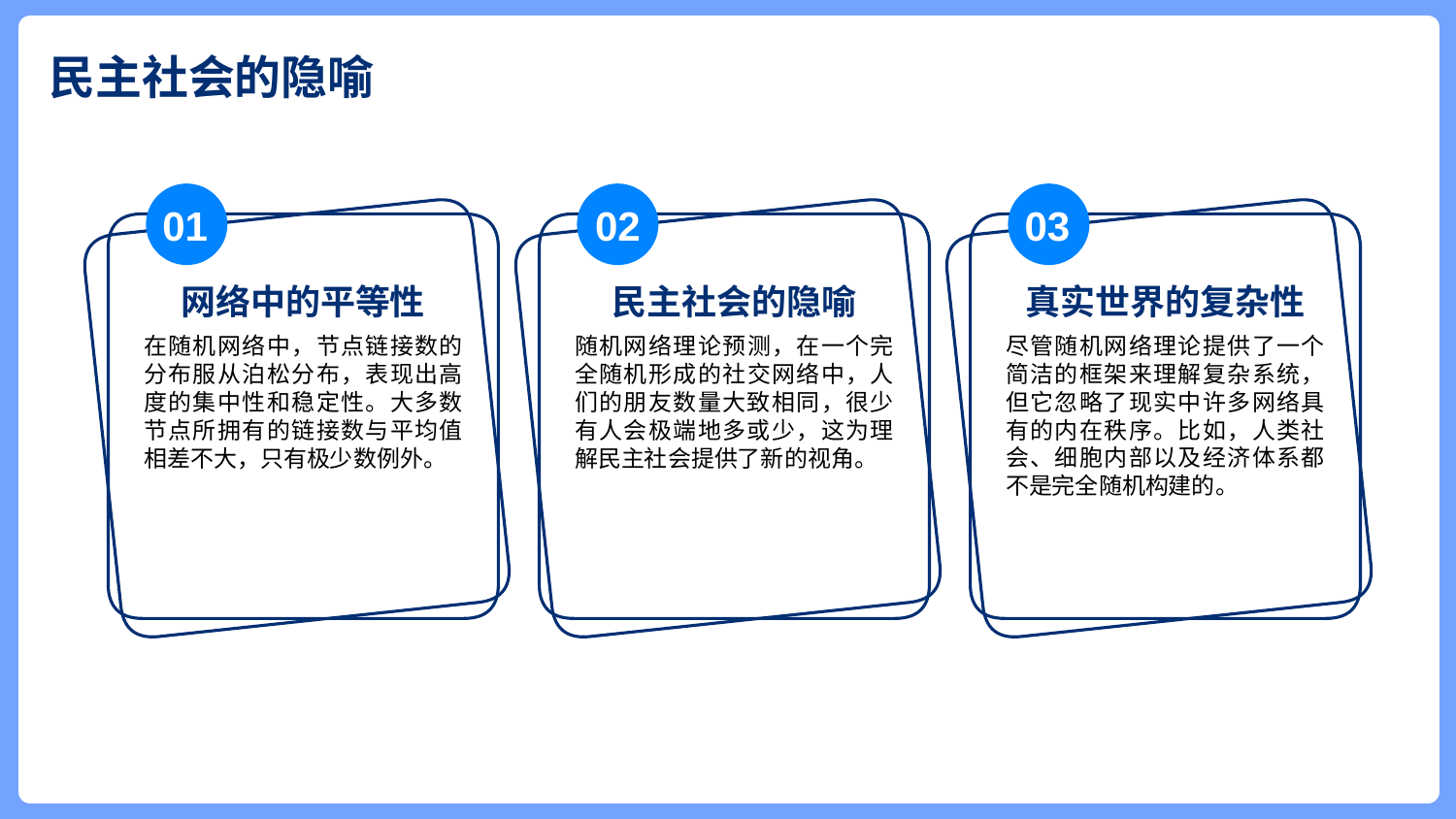

民主社会的隐喻
01
03
02

网络中的平等性
民主社会的隐喻
真实世界的复杂性
在随机网络中，节点链接数的分布服从泊松分布，表现出高度的集中性和稳定性。大多数节点所拥有的链接数与平均值相差不大，只有极少数例外。
随机网络理论预测，在一个完全随机形成的社交网络中，人们的朋友数量大致相同，很少有人会极端地多或少，这为理解民主社会提供了新的视角。
尽管随机网络理论提供了一个简洁的框架来理解复杂系统，但它忽略了现实中许多网络具有的内在秩序。比如，人类社会、细胞内部以及经济体系都不是完全随机构建的。